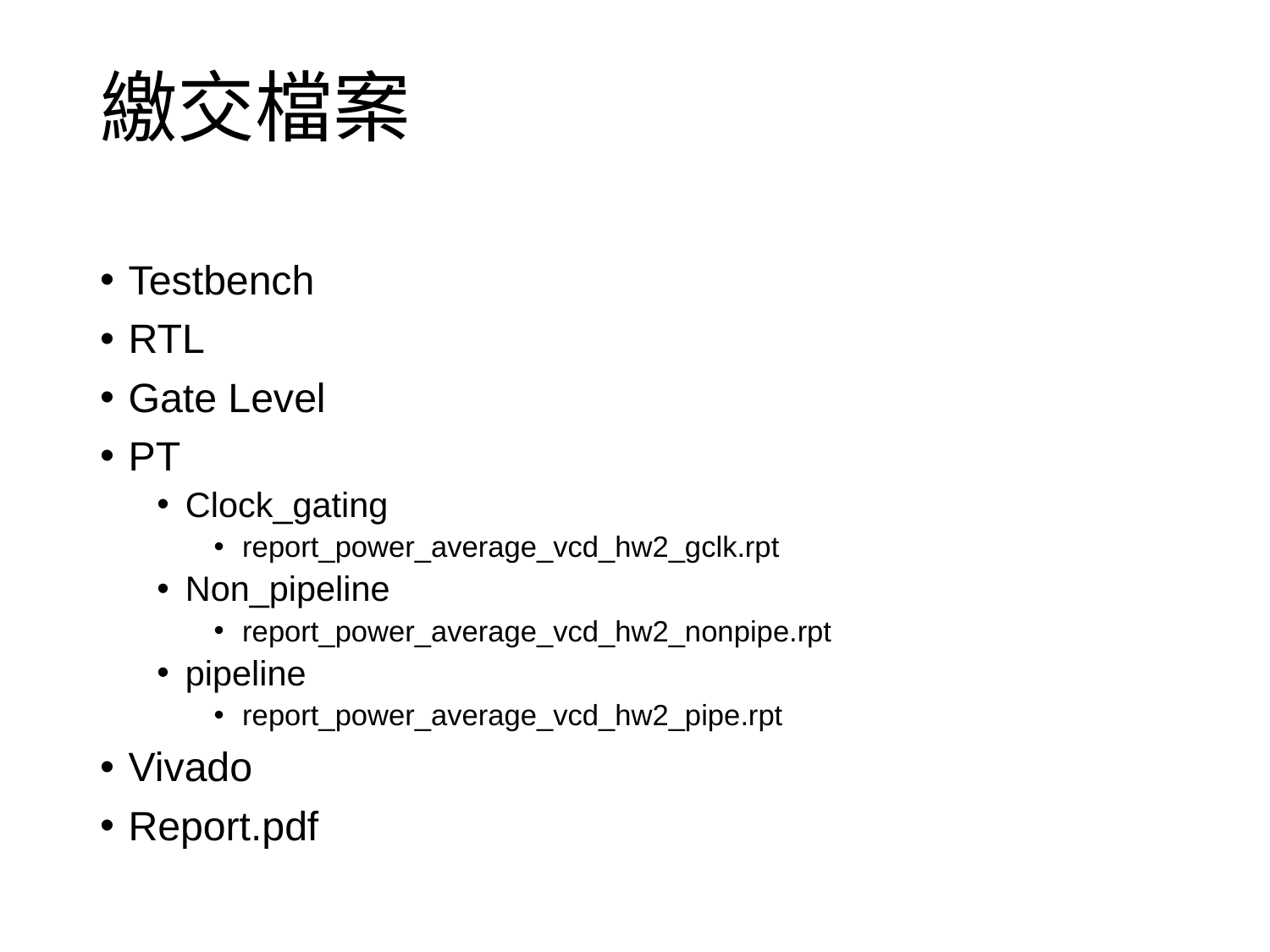

# 繳交檔案
Testbench
RTL
Gate Level
PT
Clock_gating
report_power_average_vcd_hw2_gclk.rpt
Non_pipeline
report_power_average_vcd_hw2_nonpipe.rpt
pipeline
report_power_average_vcd_hw2_pipe.rpt
Vivado
Report.pdf